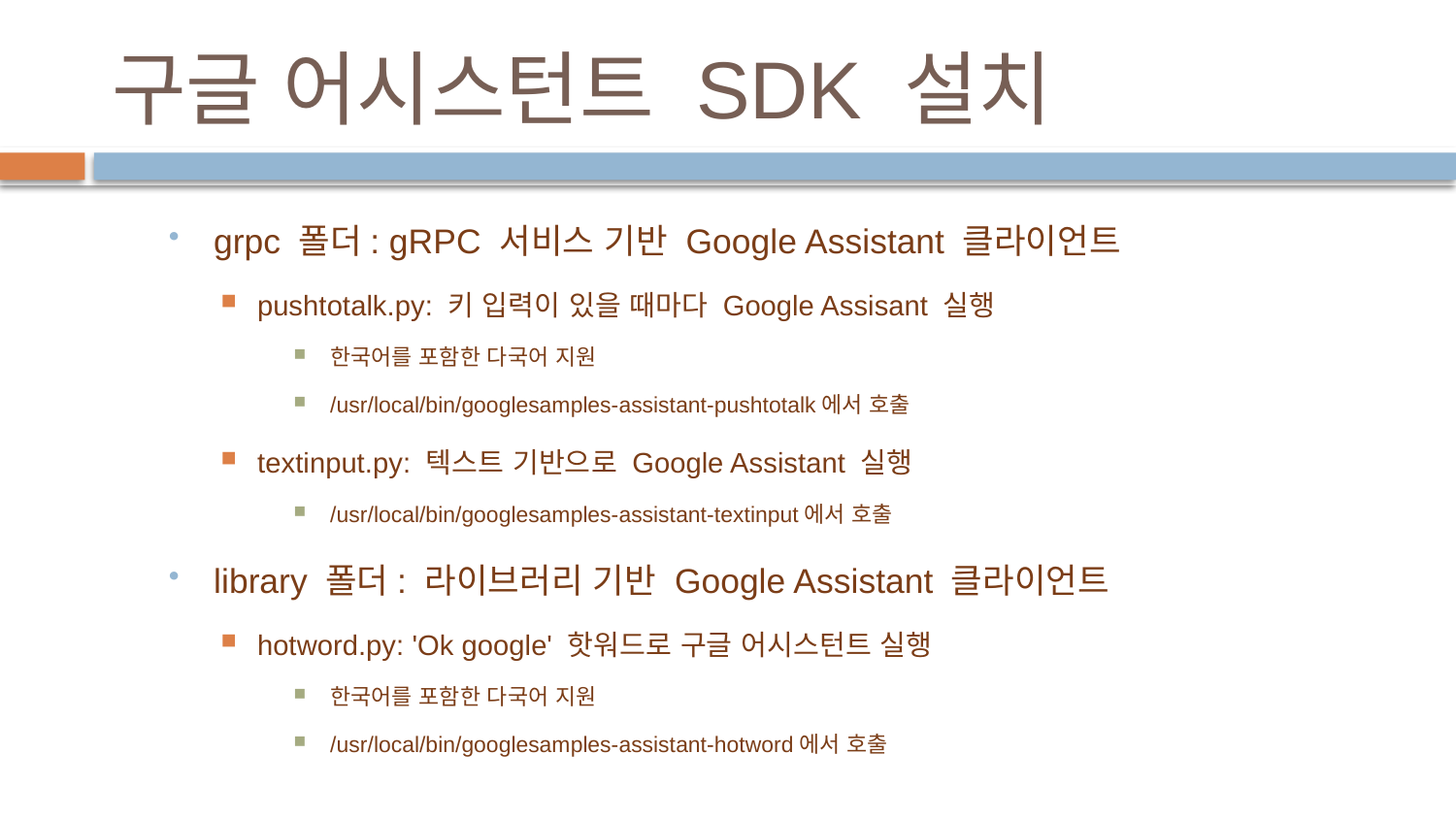

# 구글 어시스턴트 SDK 설치
grpc 폴더: gRPC 서비스 기반 Google Assistant 클라이언트
pushtotalk.py: 키 입력이 있을 때마다 Google Assisant 실행
한국어를 포함한 다국어 지원
/usr/local/bin/googlesamples-assistant-pushtotalk에서 호출
textinput.py: 텍스트 기반으로 Google Assistant 실행
/usr/local/bin/googlesamples-assistant-textinput에서 호출
library 폴더: 라이브러리 기반 Google Assistant 클라이언트
hotword.py: 'Ok google' 핫워드로 구글 어시스턴트 실행
한국어를 포함한 다국어 지원
/usr/local/bin/googlesamples-assistant-hotword에서 호출